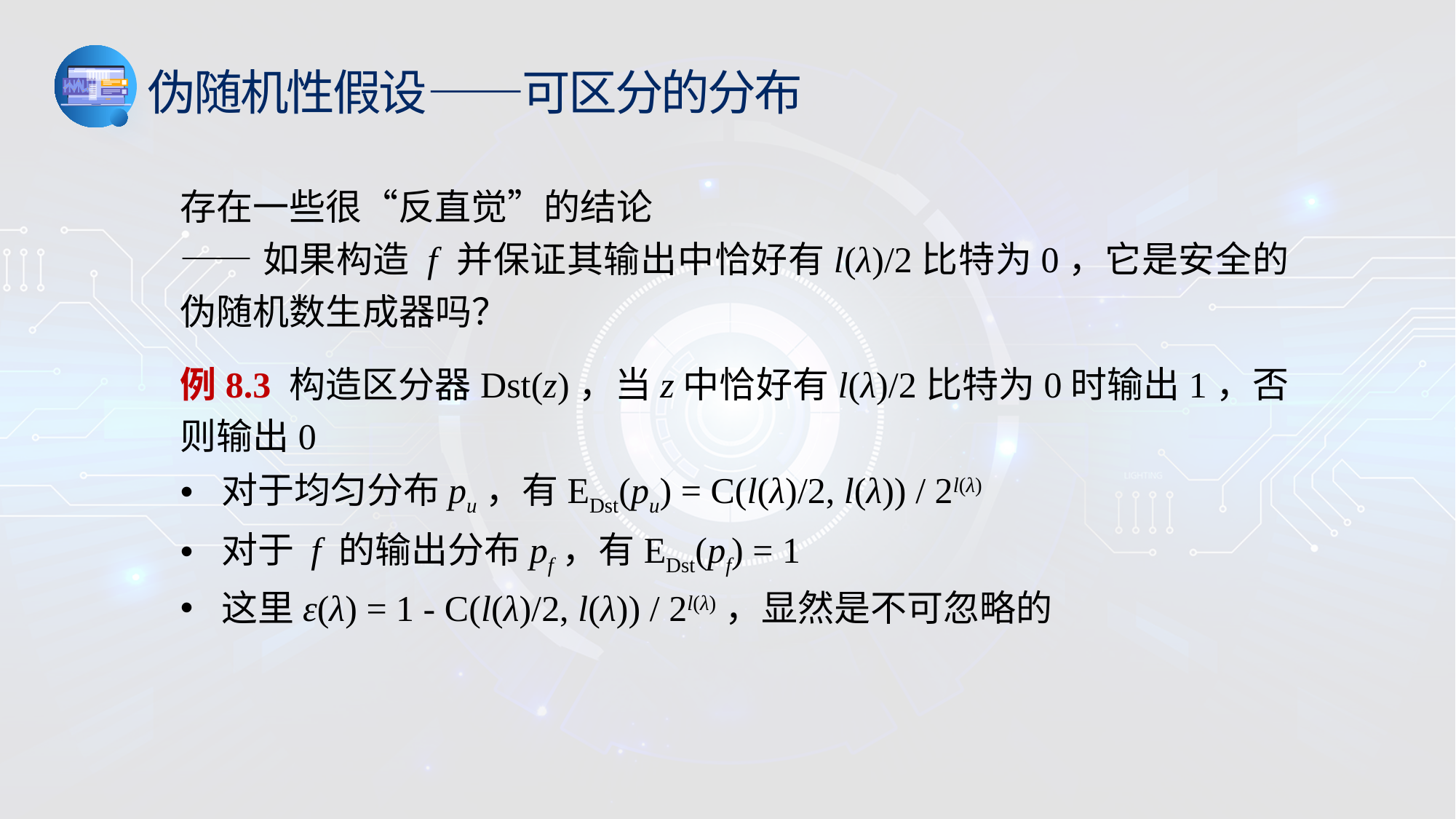

伪随机性假设——可区分的分布

存在一些很“反直觉”的结论
——如果构造 f 并保证其输出中恰好有l(λ)/2比特为0，它是安全的伪随机数生成器吗？
例8.3 构造区分器Dst(z)，当z中恰好有l(λ)/2比特为0时输出1，否则输出0
对于均匀分布pu，有EDst(pu) = C(l(λ)/2, l(λ)) / 2l(λ)
对于 f 的输出分布pf，有EDst(pf) = 1
这里ε(λ) = 1 - C(l(λ)/2, l(λ)) / 2l(λ)，显然是不可忽略的